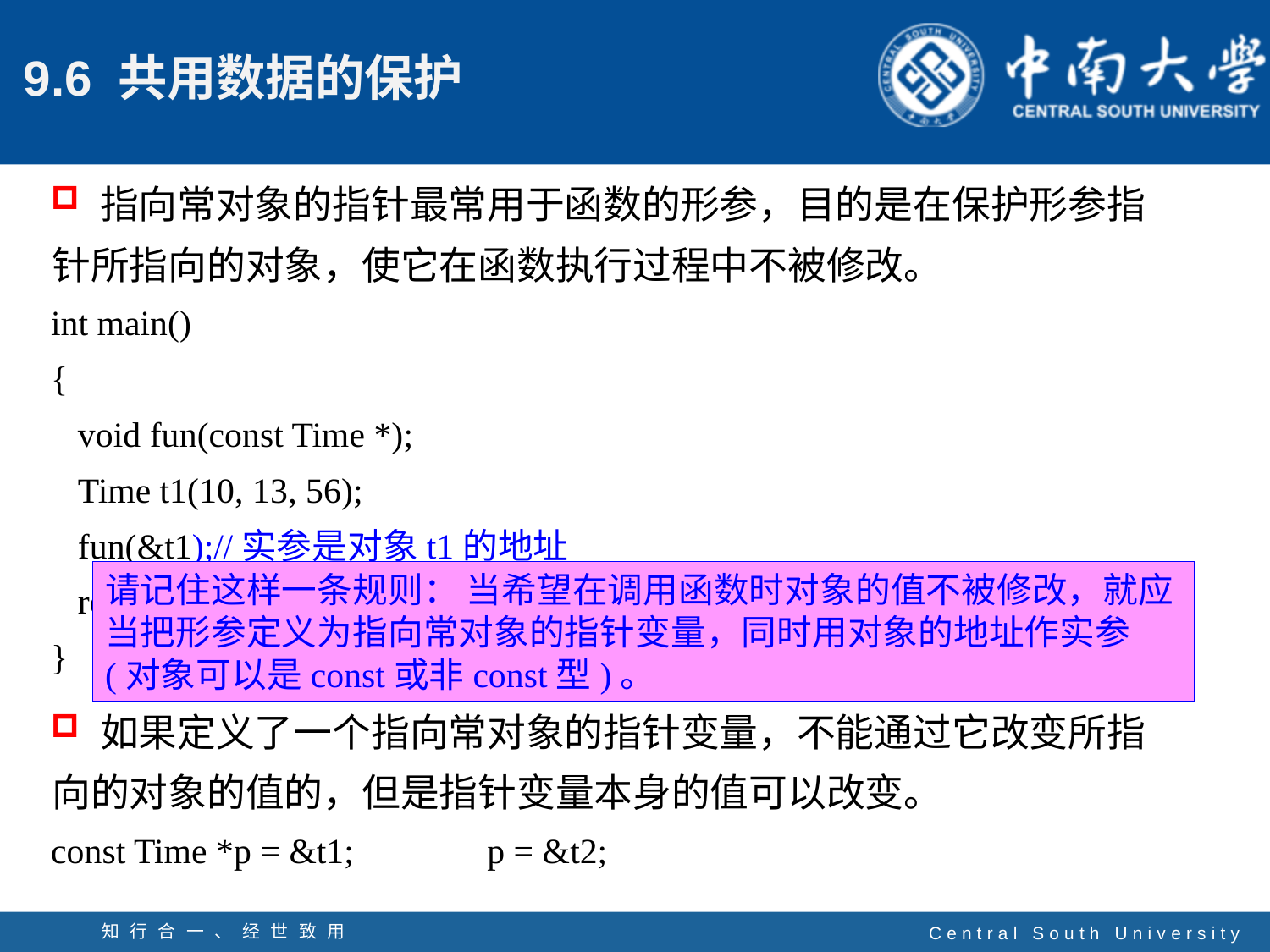

指向常对象的指针最常用于函数的形参，目的是在保护形参指针所指向的对象，使它在函数执行过程中不被修改。
int main()
{
   void fun(const Time *);
   Time t1(10, 13, 56);
   fun(&t1);//实参是对象t1的地址
   return 0;
}
 如果定义了一个指向常对象的指针变量，不能通过它改变所指向的对象的值的，但是指针变量本身的值可以改变。
const Time *p = &t1;               p = &t2;
请记住这样一条规则： 当希望在调用函数时对象的值不被修改，就应当把形参定义为指向常对象的指针变量，同时用对象的地址作实参(对象可以是const或非const型)。

知行合一、经世致用
自强不息 厚德载物
Central South University